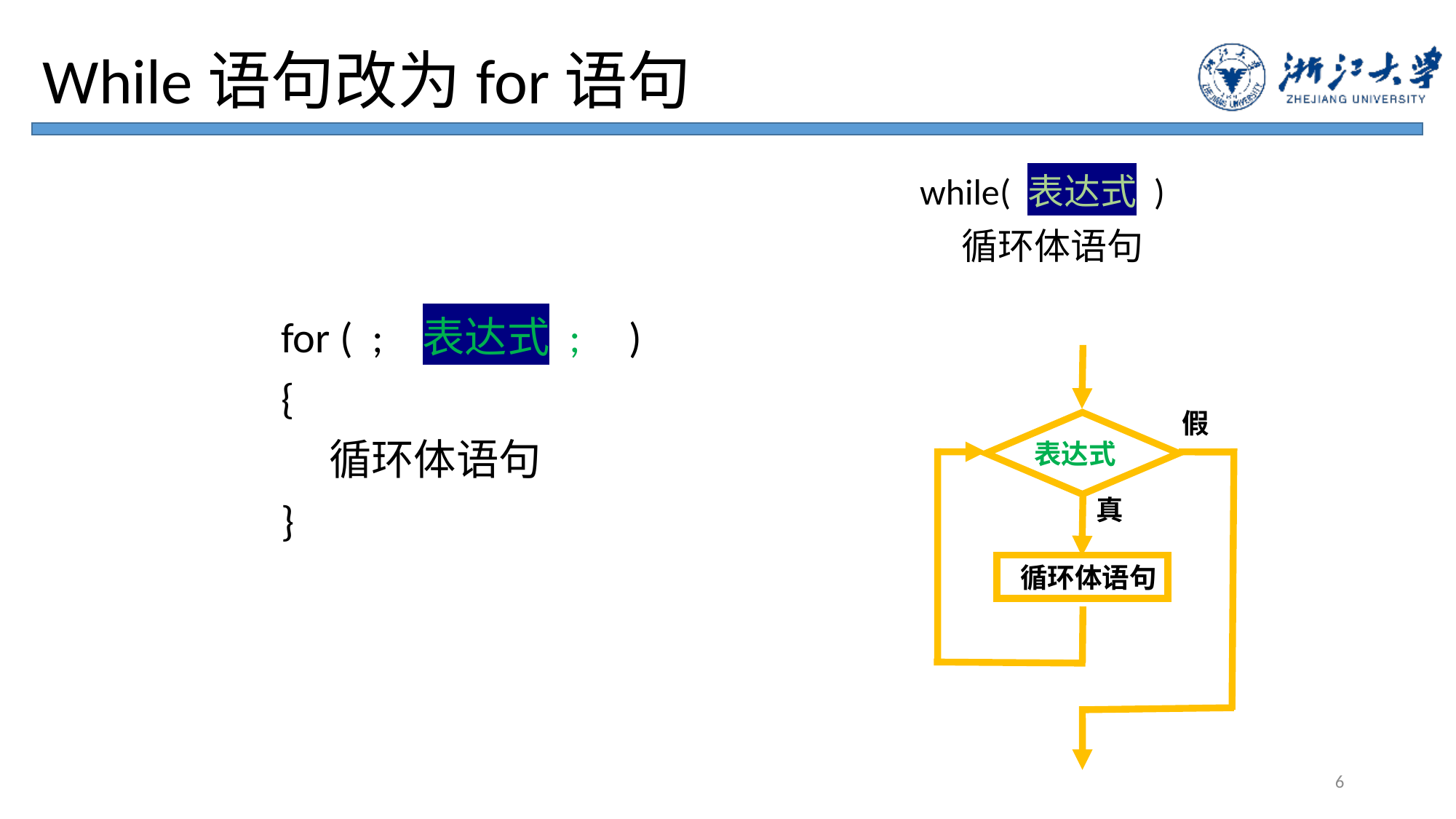

# While语句改为for语句
while( 表达式 )
    循环体语句

for (  ;   表达式 ;     )
{
    循环体语句
}

假
表达式

真

 循环体语句

6